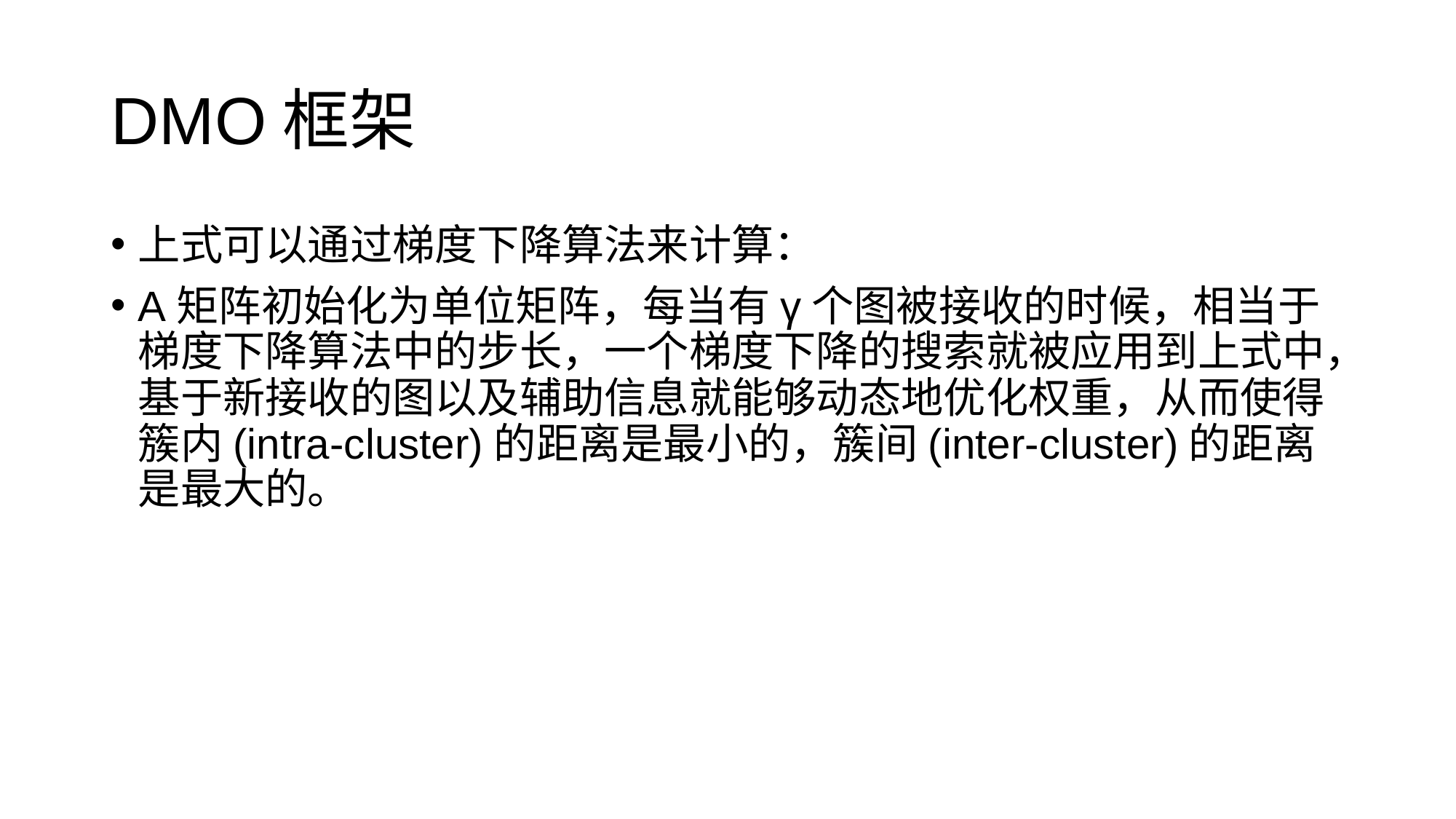

# DMO框架
上式可以通过梯度下降算法来计算：
A矩阵初始化为单位矩阵，每当有γ个图被接收的时候，相当于梯度下降算法中的步长，一个梯度下降的搜索就被应用到上式中，基于新接收的图以及辅助信息就能够动态地优化权重，从而使得簇内(intra-cluster)的距离是最小的，簇间(inter-cluster)的距离是最大的。